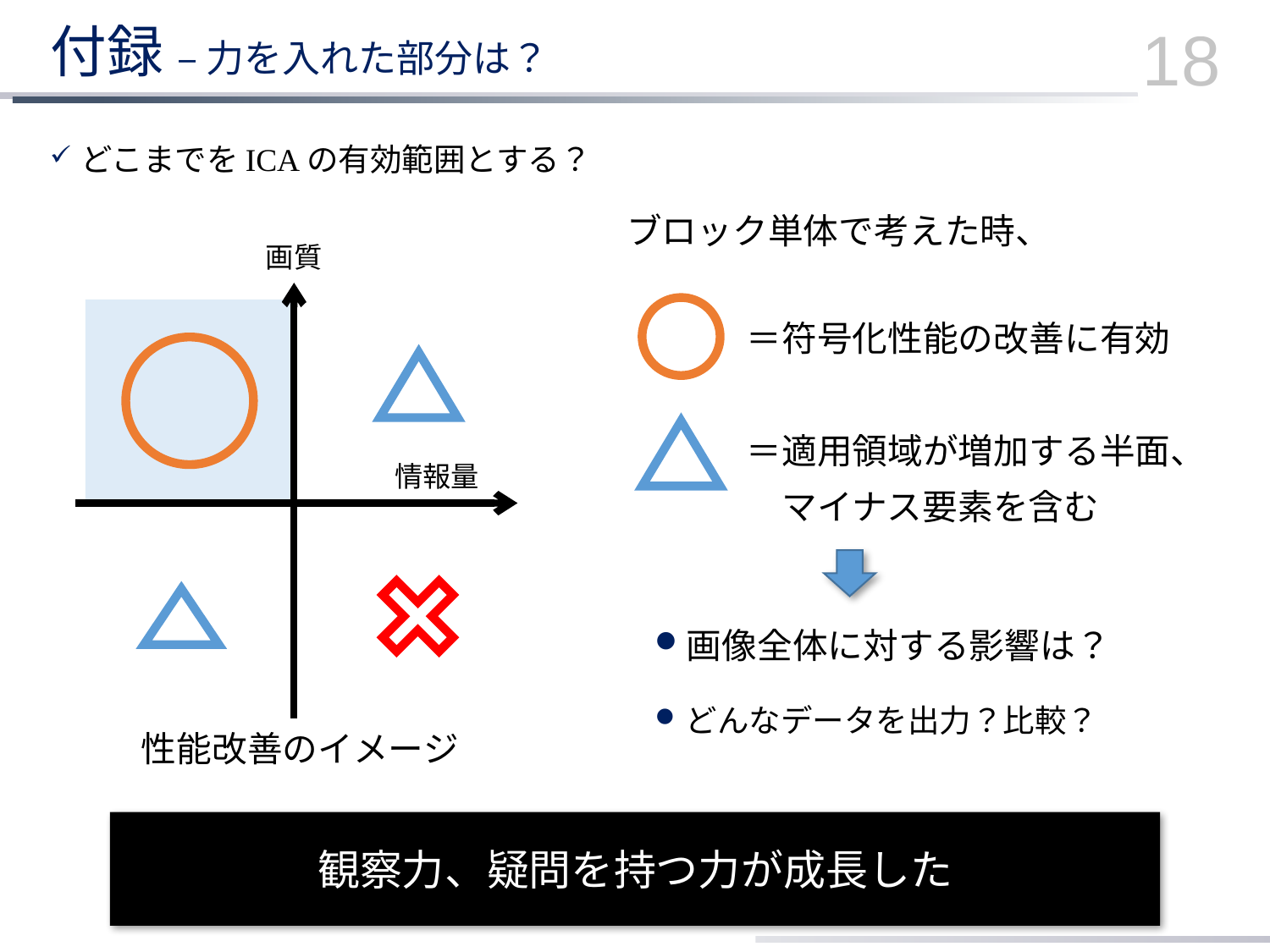

# 付録 – 力を入れた部分は？
18
どこまでをICAの有効範囲とする？
ブロック単体で考えた時、
画質

情報量

＝符号化性能の改善に有効

＝適用領域が増加する半面、
　マイナス要素を含む

画像全体に対する影響は？
どんなデータを出力？比較？
性能改善のイメージ
観察力、疑問を持つ力が成長した